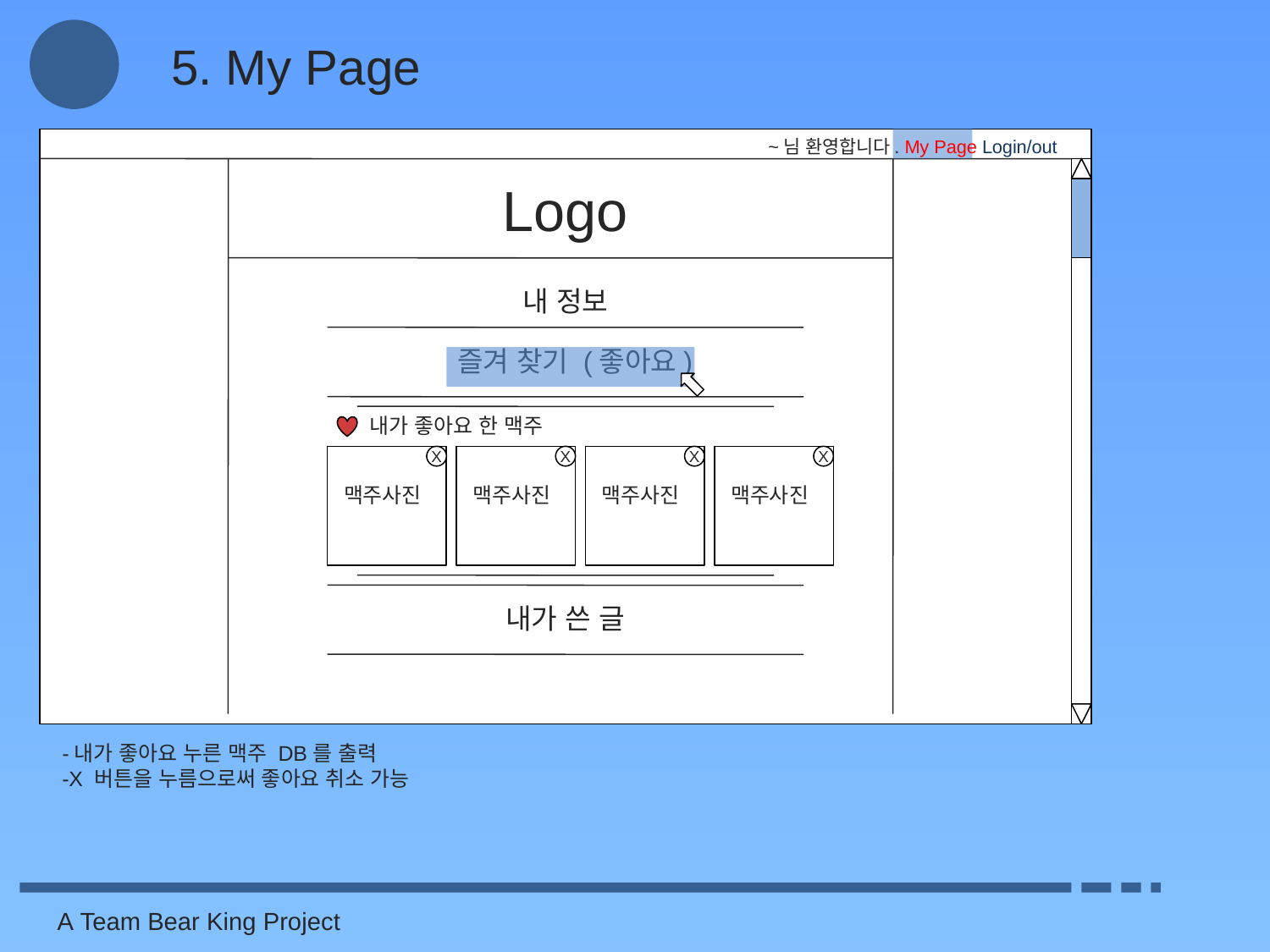

5. My Page

~님 환영합니다. My Page Login/out

Logo

내 정보
즐겨 찾기 (좋아요)

내가 좋아요 한 맥주

X

X

X

X
맥주사진
맥주사진
맥주사진
맥주사진
내가 쓴 글

-내가 좋아요 누른 맥주 DB를 출력
-X 버튼을 누름으로써 좋아요 취소 가능

A Team Bear King Project